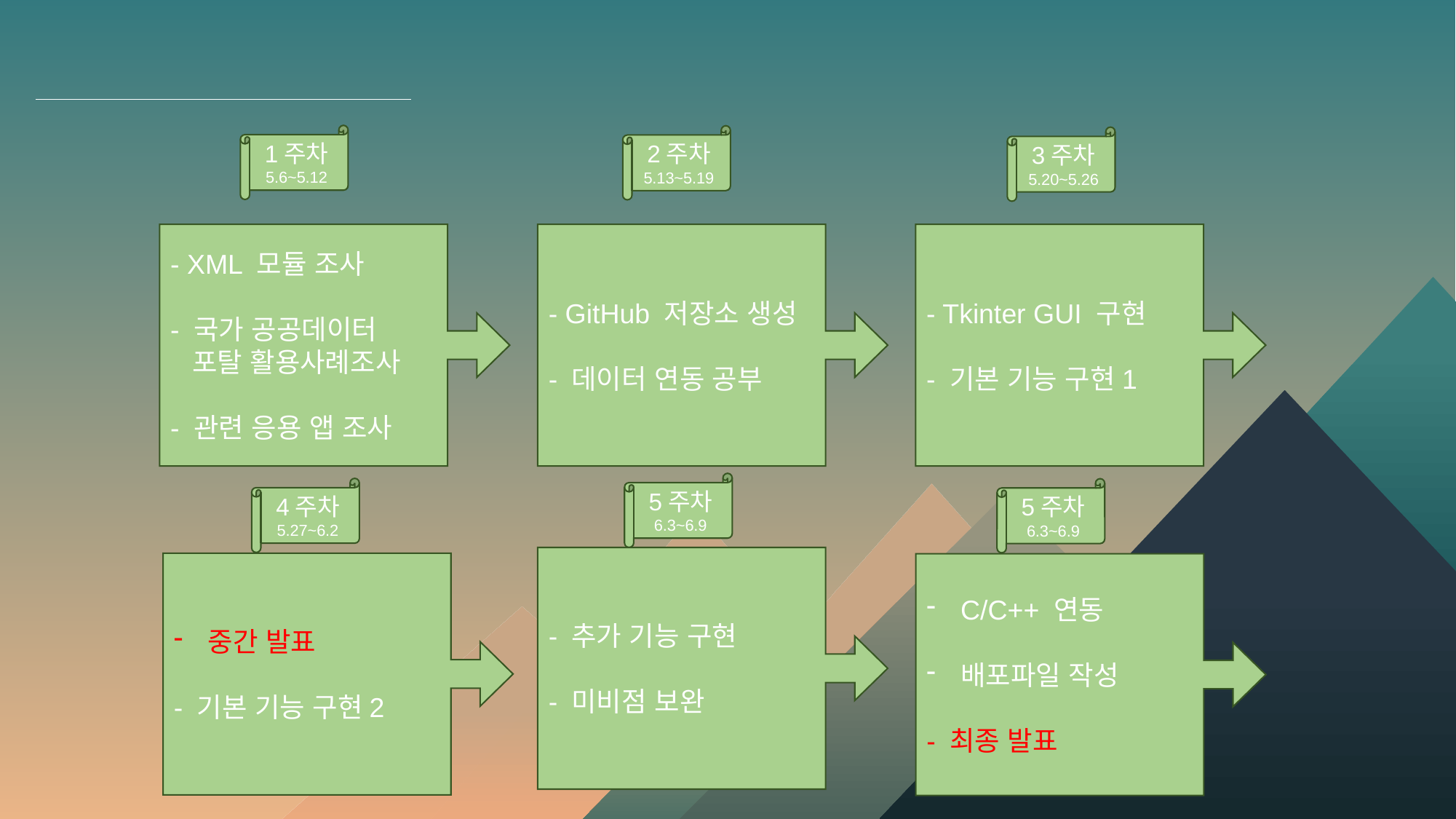

Development Schedule
1주차
5.6~5.12
2주차
5.13~5.19
3주차
5.20~5.26
- XML 모듈 조사

- 국가 공공데이터
  포탈 활용사례조사

- 관련 응용 앱 조사
- GitHub 저장소 생성

- 데이터 연동 공부
- Tkinter GUI 구현

- 기본 기능 구현1

5주차
6.3~6.9
4주차
5.27~6.2
5주차
6.3~6.9

- 추가 기능 구현

- 미비점 보완
중간 발표

- 기본 기능 구현2
C/C++ 연동

배포파일 작성

- 최종 발표